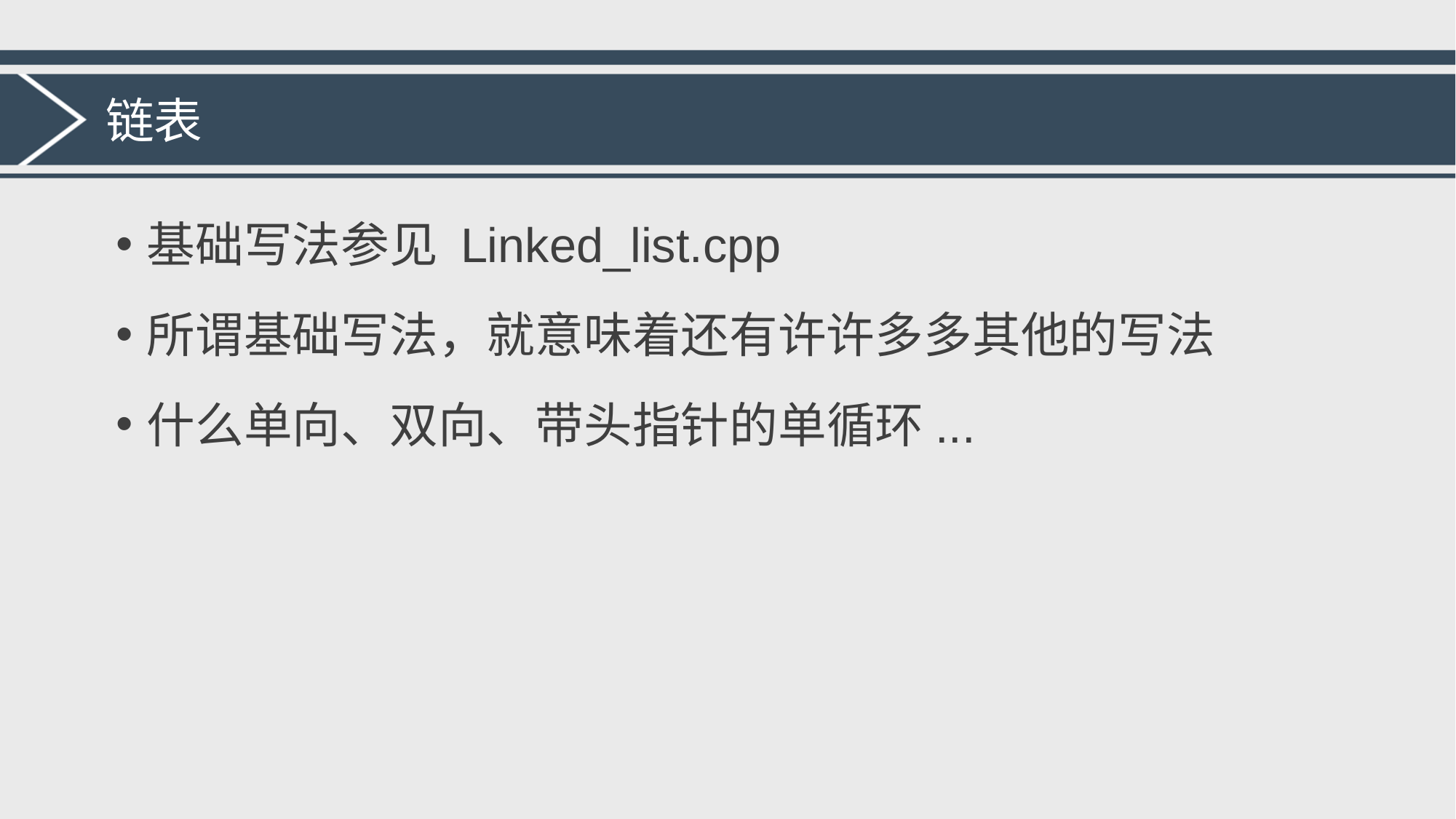

# 链表
基础写法参见 Linked_list.cpp
所谓基础写法，就意味着还有许许多多其他的写法
什么单向、双向、带头指针的单循环...